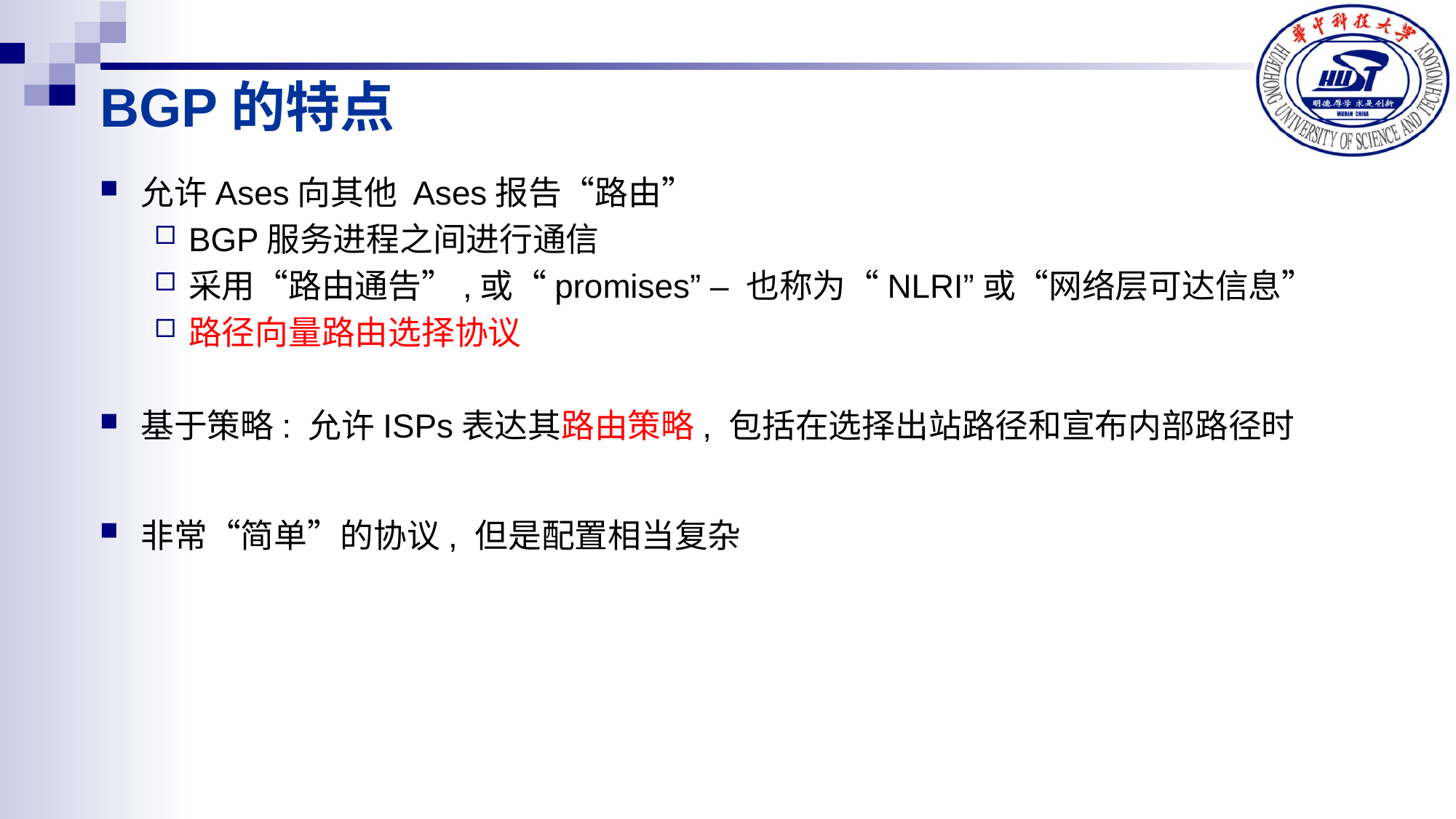

BGP的特点
允许Ases向其他 Ases报告“路由”
BGP服务进程之间进行通信
采用“路由通告”,或“promises” – 也称为“NLRI”或“网络层可达信息”
路径向量路由选择协议

基于策略: 允许ISPs表达其路由策略, 包括在选择出站路径和宣布内部路径时

非常“简单”的协议, 但是配置相当复杂
-35-